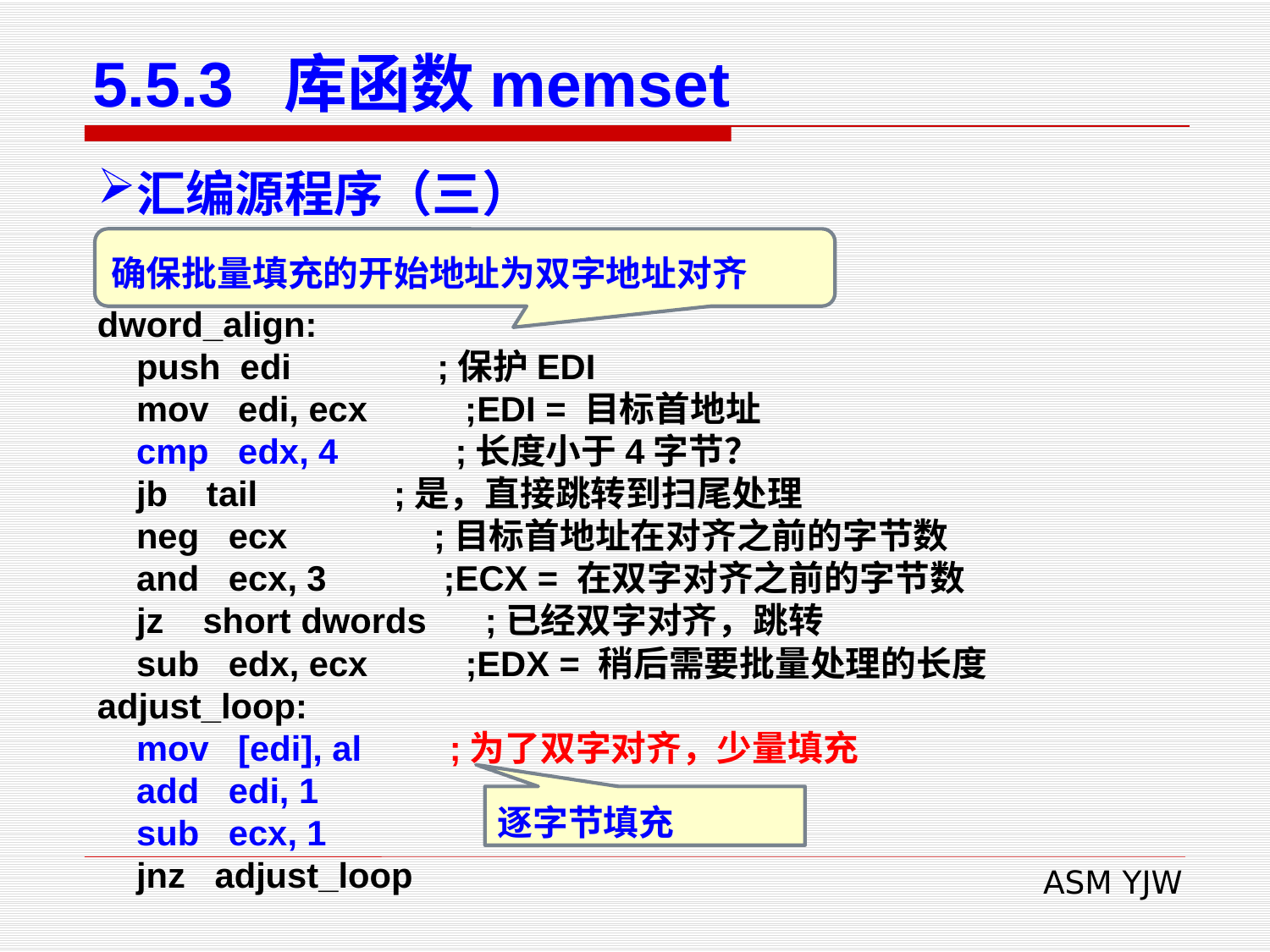

# 5.5.3  库函数memset
汇编源程序（三）
确保批量填充的开始地址为双字地址对齐
dword_align:
    push  edi               ;保护EDI
    mov   edi, ecx          ;EDI = 目标首地址
    cmp   edx, 4            ;长度小于4字节？
    jb    tail              ;是，直接跳转到扫尾处理
    neg   ecx               ;目标首地址在对齐之前的字节数
    and   ecx, 3            ;ECX = 在双字对齐之前的字节数
    jz    short dwords      ;已经双字对齐，跳转
    sub   edx, ecx          ;EDX = 稍后需要批量处理的长度
adjust_loop:
    mov   [edi], al         ;为了双字对齐，少量填充
    add   edi, 1
    sub   ecx, 1
    jnz   adjust_loop
逐字节填充